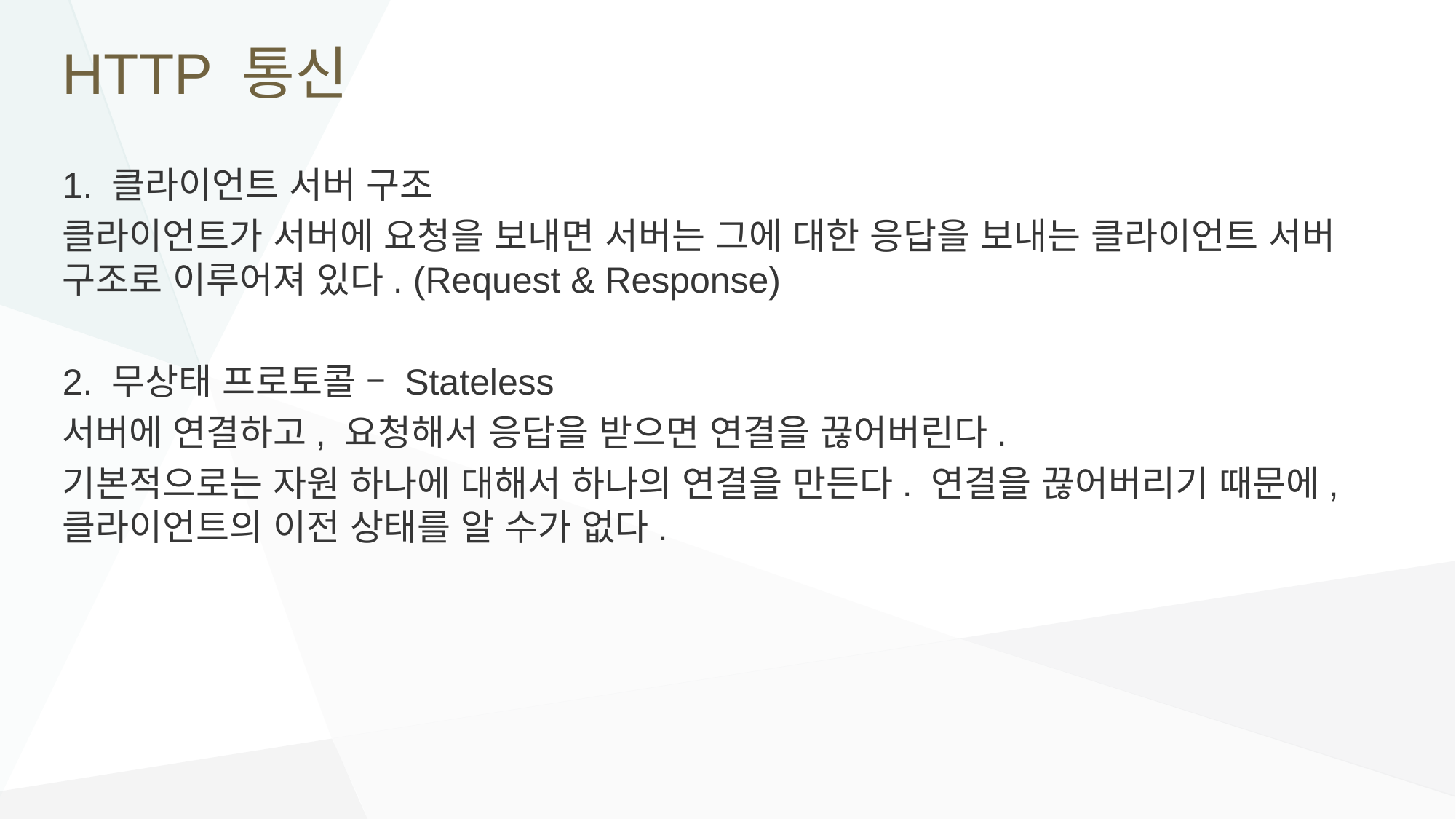

# HTTP 통신
1. 클라이언트 서버 구조
클라이언트가 서버에 요청을 보내면 서버는 그에 대한 응답을 보내는 클라이언트 서버 구조로 이루어져 있다. (Request & Response)

2. 무상태 프로토콜 – Stateless
서버에 연결하고, 요청해서 응답을 받으면 연결을 끊어버린다.
기본적으로는 자원 하나에 대해서 하나의 연결을 만든다. 연결을 끊어버리기 때문에, 클라이언트의 이전 상태를 알 수가 없다.